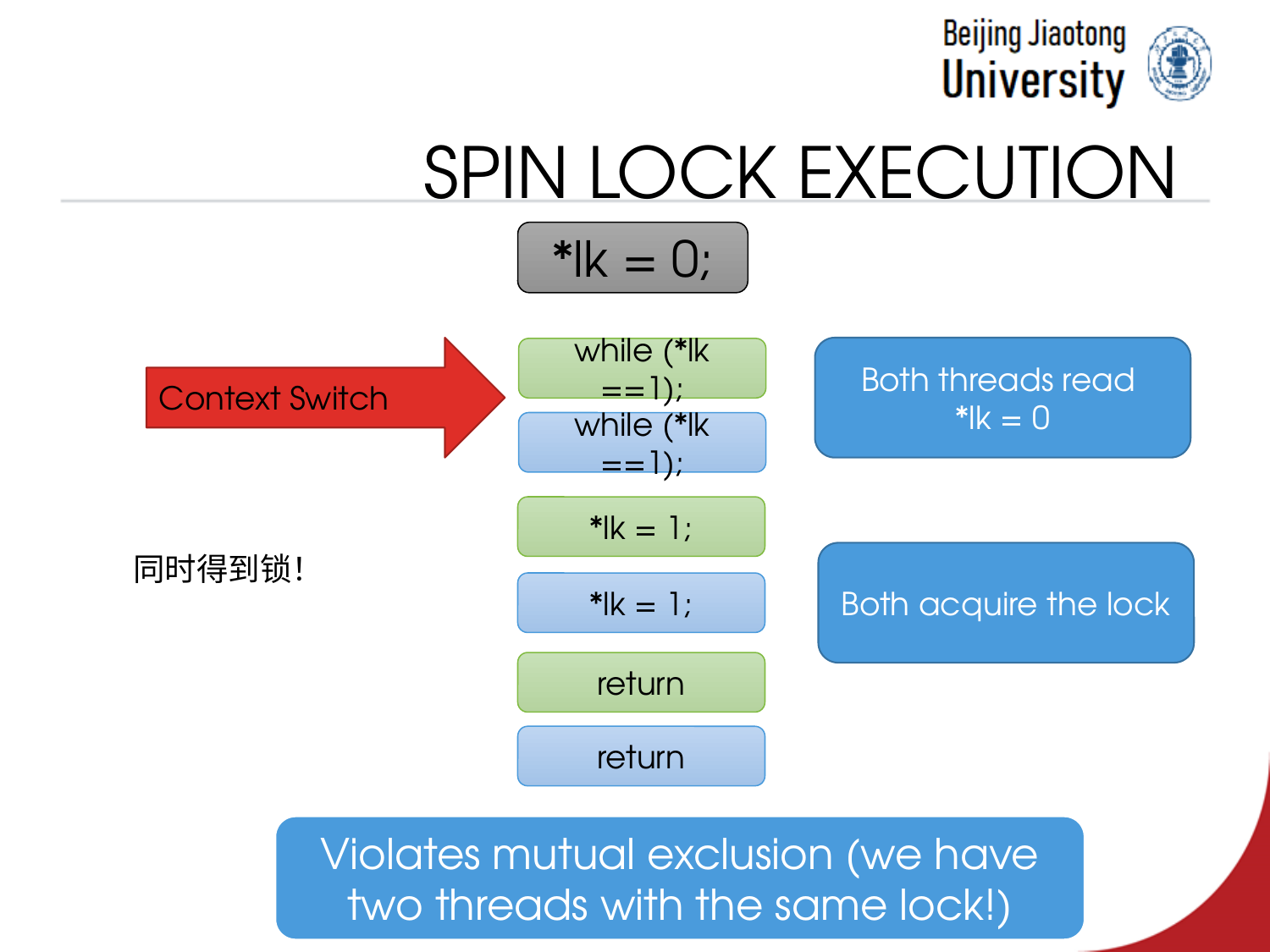

# Spin lock execution
*lk = 0;
Context Switch
Both threads read
*lk = 0
while (*lk ==1);
while (*lk ==1);
*lk = 1;
同时得到锁！
Both acquire the lock
*lk = 1;
return
return
Violates mutual exclusion (we have two threads with the same lock!)